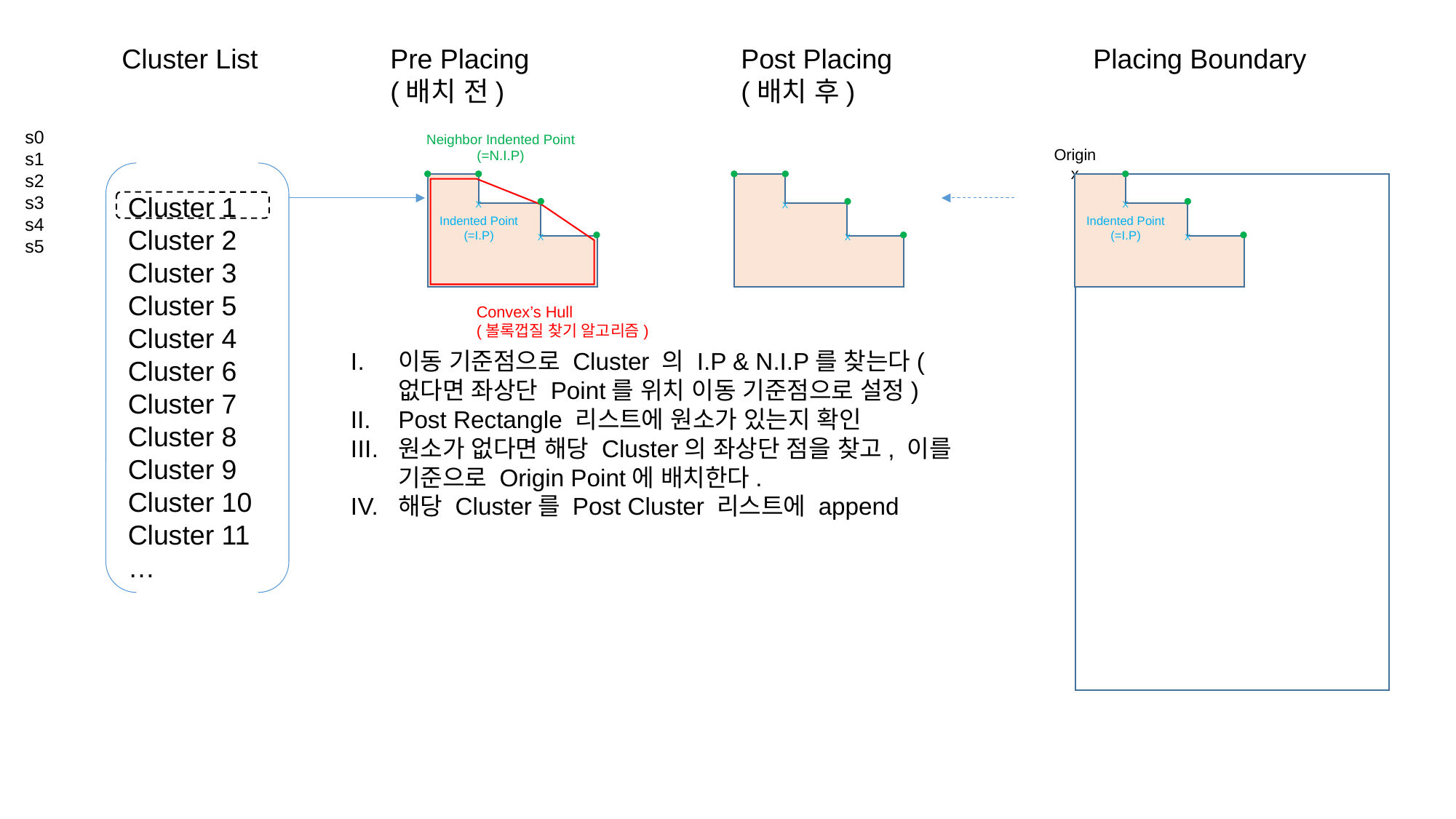

Cluster List
Pre Placing
(배치 전)
Post Placing
(배치 후)
Placing Boundary
s0
s1
s2
s3
s4
s5
Neighbor Indented Point
(=N.I.P)
Origin
x

Cluster 1
Cluster 2
Cluster 3
Cluster 5
Cluster 4
Cluster 6
Cluster 7
Cluster 8
Cluster 9
Cluster 10
Cluster 11
…

X
X
X

Indented Point
(=I.P)
Indented Point
(=I.P)
X
X
X

Convex’s Hull
(볼록껍질 찾기 알고리즘)
이동 기준점으로 Cluster 의 I.P & N.I.P를 찾는다(없다면 좌상단 Point를 위치 이동 기준점으로 설정)
Post Rectangle 리스트에 원소가 있는지 확인
원소가 없다면 해당 Cluster의 좌상단 점을 찾고, 이를 기준으로 Origin Point에 배치한다.
해당 Cluster를 Post Cluster 리스트에 append